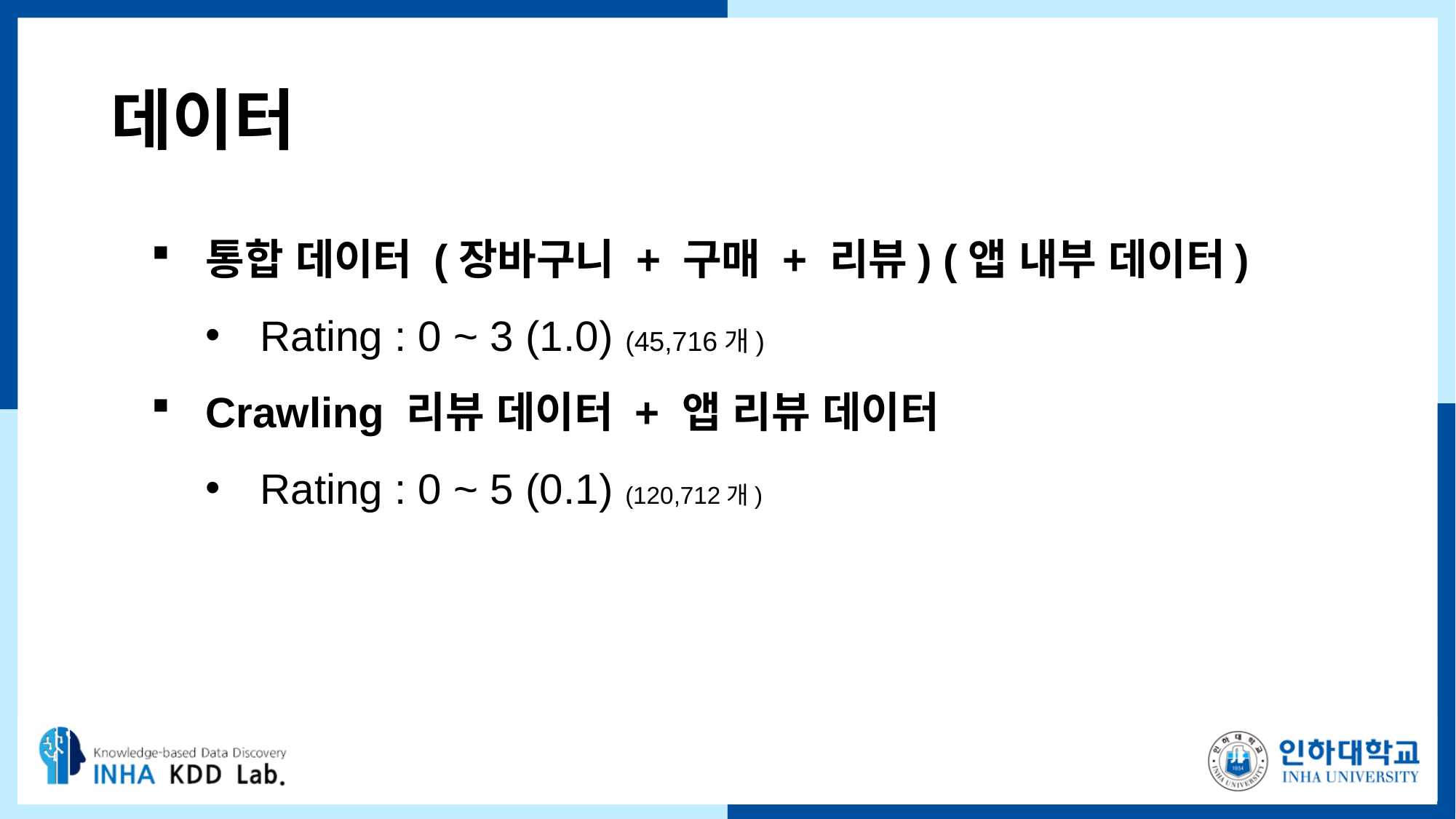

# 데이터
통합 데이터 (장바구니 + 구매 + 리뷰) (앱 내부 데이터)
Rating : 0 ~ 3 (1.0) (45,716개)
Crawling 리뷰 데이터 + 앱 리뷰 데이터
Rating : 0 ~ 5 (0.1) (120,712개)
13